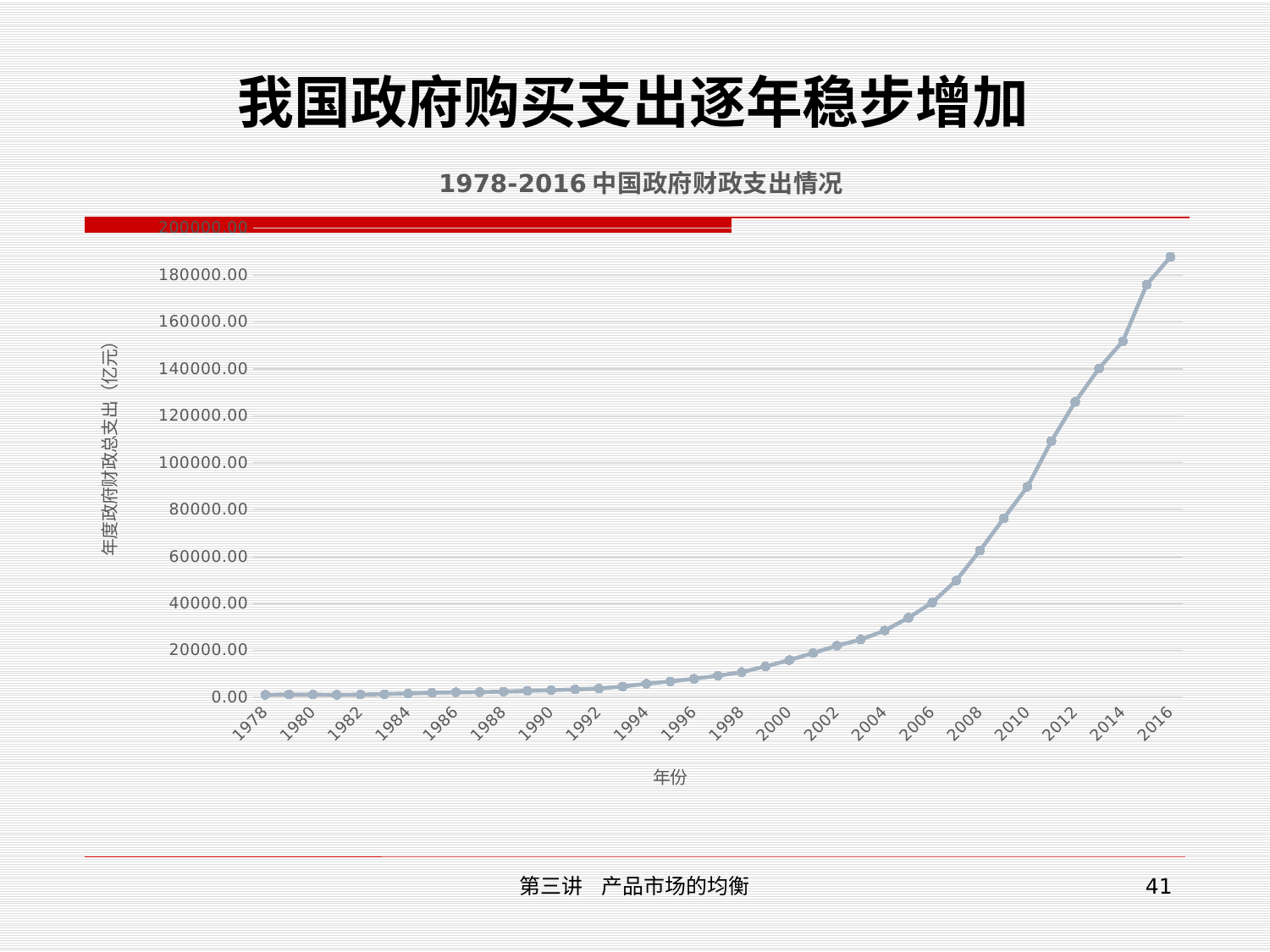

# 我国政府购买支出逐年稳步增加

### Chart: 1978-2016中国政府财政支出情况

| Category |  |
|---|---|
| 1978 | 1122.09 |
| 1979 | 1281.79 |
| 1980 | 1228.83 |
| 1981 | 1138.41 |
| 1982 | 1229.98 |
| 1983 | 1409.52 |
| 1984 | 1701.02 |
| 1985 | 2004.25 |
| 1986 | 2204.91 |
| 1987 | 2262.18 |
| 1988 | 2491.21 |
| 1989 | 2823.78 |
| 1990 | 3083.59 |
| 1991 | 3386.62 |
| 1992 | 3742.2 |
| 1993 | 4642.3 |
| 1994 | 5792.62 |
| 1995 | 6823.72 |
| 1996 | 7937.55 |
| 1997 | 9233.56 |
| 1998 | 10798.18 |
| 1999 | 13187.67 |
| 2000 | 15886.5 |
| 2001 | 18902.58 |
| 2002 | 22053.15 |
| 2003 | 24649.95 |
| 2004 | 28486.89 |
| 2005 | 33930.28 |
| 2006 | 40422.73 |
| 2007 | 49781.35 |
| 2008 | 62592.66 |
| 2009 | 76299.93 |
| 2010 | 89874.16 |
| 2011 | 109247.79 |
| 2012 | 125952.97 |
| 2013 | 140212.1 |
| 2014 | 151785.56 |
| 2015 | 175877.77 |
| 2016 | 187755.21 |
第三讲    产品市场的均衡
41